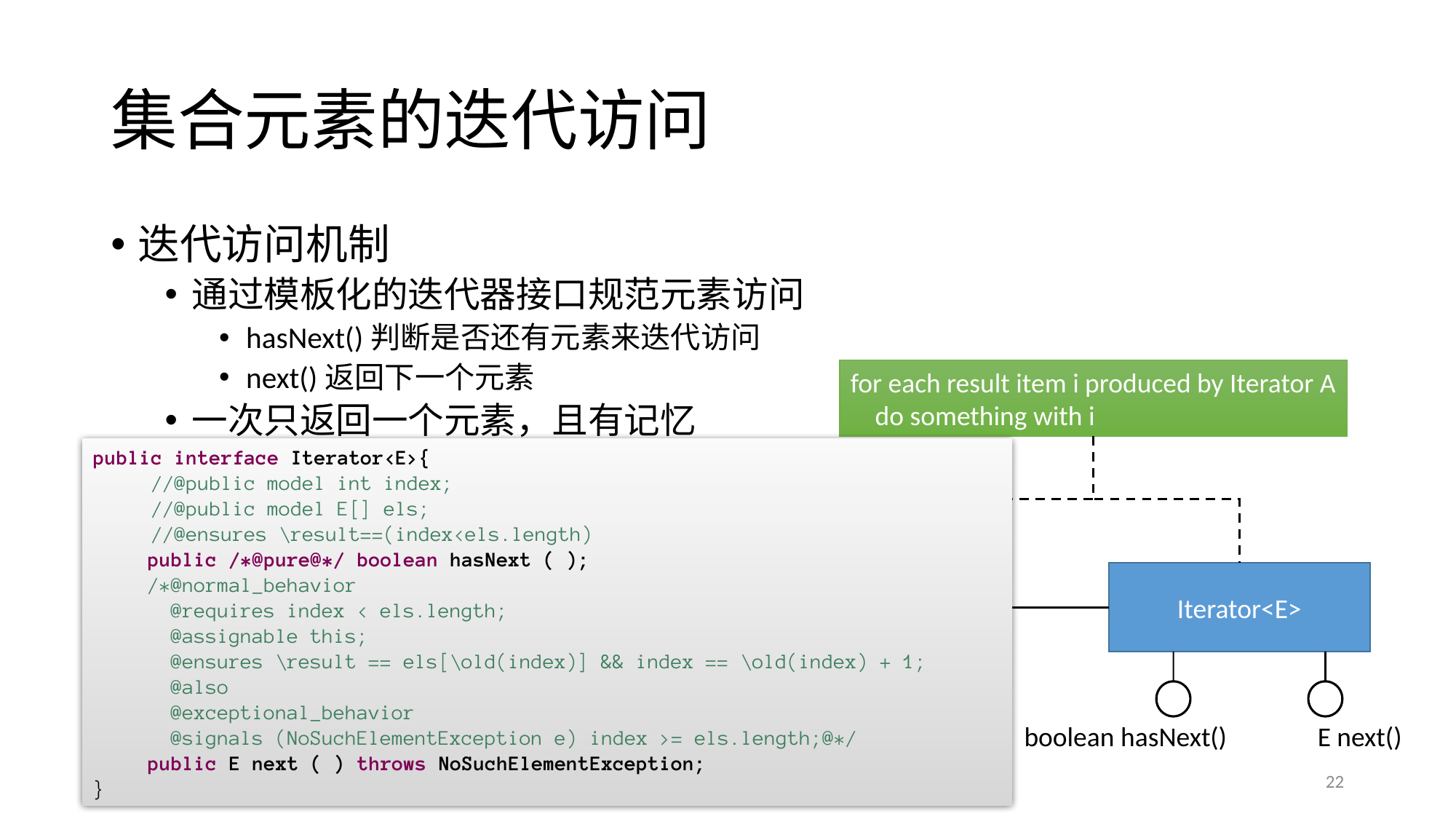

# 集合元素的迭代访问
迭代访问机制
通过模板化的迭代器接口规范元素访问
hasNext()判断是否还有元素来迭代访问
next()返回下一个元素
一次只返回一个元素，且有记忆
for each result item i produced by Iterator A
    do something with i
public interface Iterator<E>{
     //@public model int index;
     //@public model E[] els;
     //@ensures \result==(index<els.length)
public /*@pure@*/ boolean hasNext ( );
/*@normal_behavior
  @requires index < els.length;
  @assignable this;
  @ensures \result == els[\old(index)] && index == \old(index) + 1;
  @also
  @exceptional_behavior
  @signals (NoSuchElementException e) index >= els.length;@*/
public E next ( ) throws NoSuchElementException;
}
Collective Class
Iterator<E>

boolean hasNext()
E next()
22